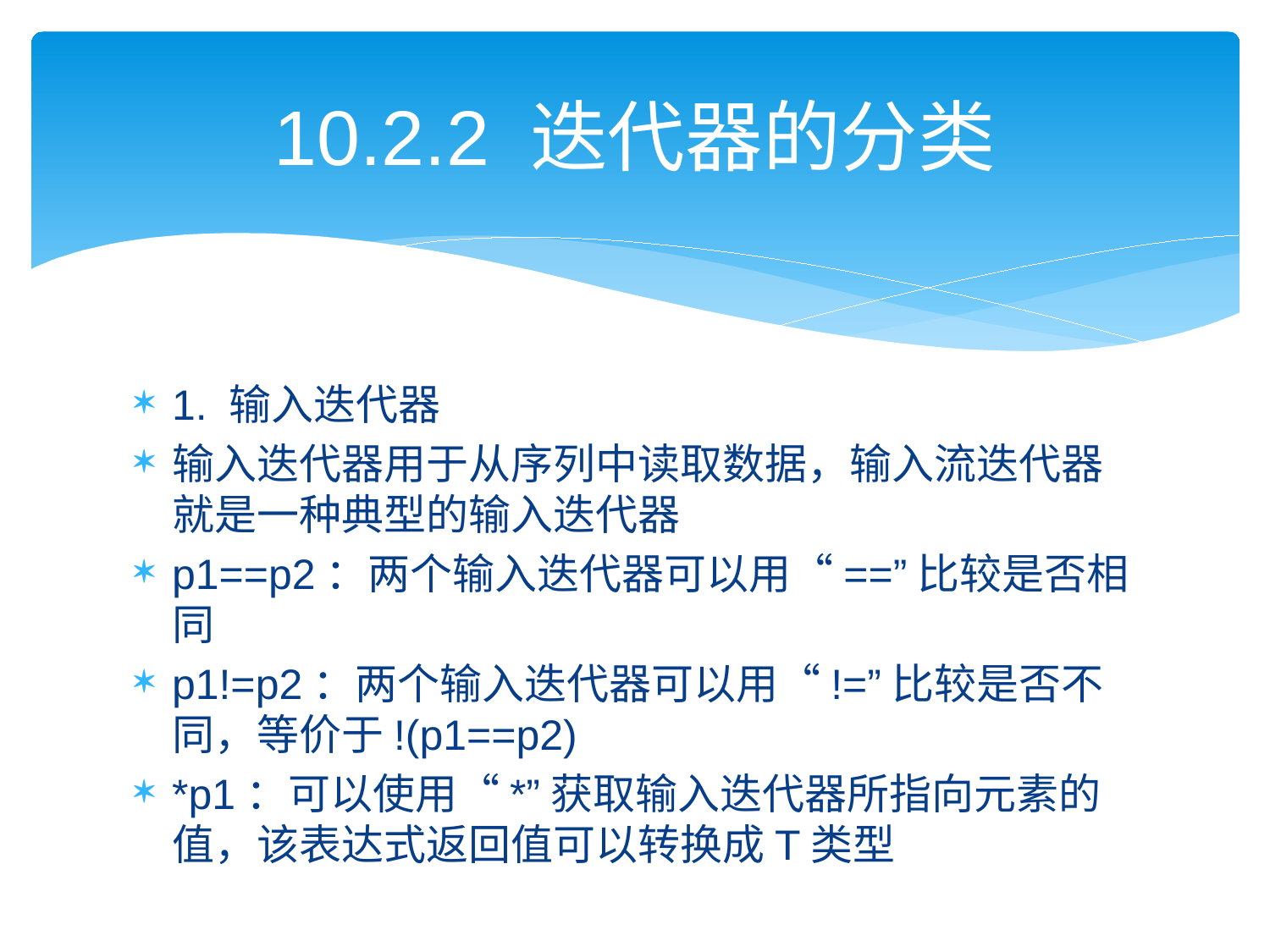

# 10.2.2 迭代器的分类
1. 输入迭代器
输入迭代器用于从序列中读取数据，输入流迭代器就是一种典型的输入迭代器
p1==p2：两个输入迭代器可以用“==”比较是否相同
p1!=p2：两个输入迭代器可以用“!=”比较是否不同，等价于!(p1==p2)
*p1：可以使用“*”获取输入迭代器所指向元素的值，该表达式返回值可以转换成T类型